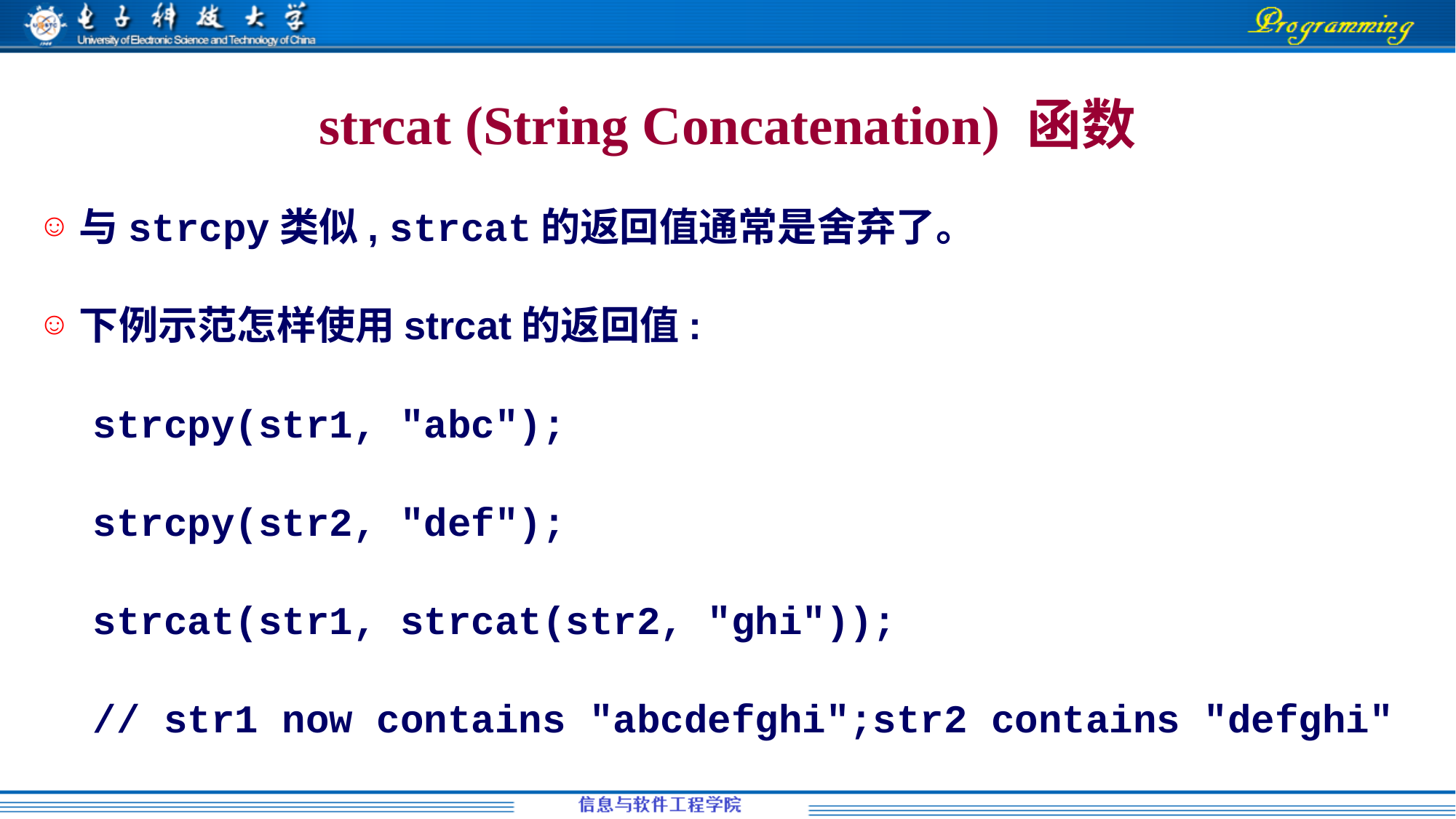

strcat (String Concatenation) 函数
与strcpy类似, strcat的返回值通常是舍弃了。
下例示范怎样使用strcat的返回值:
strcpy(str1, "abc");
strcpy(str2, "def");
strcat(str1, strcat(str2, "ghi"));
// str1 now contains "abcdefghi";str2 contains "defghi"